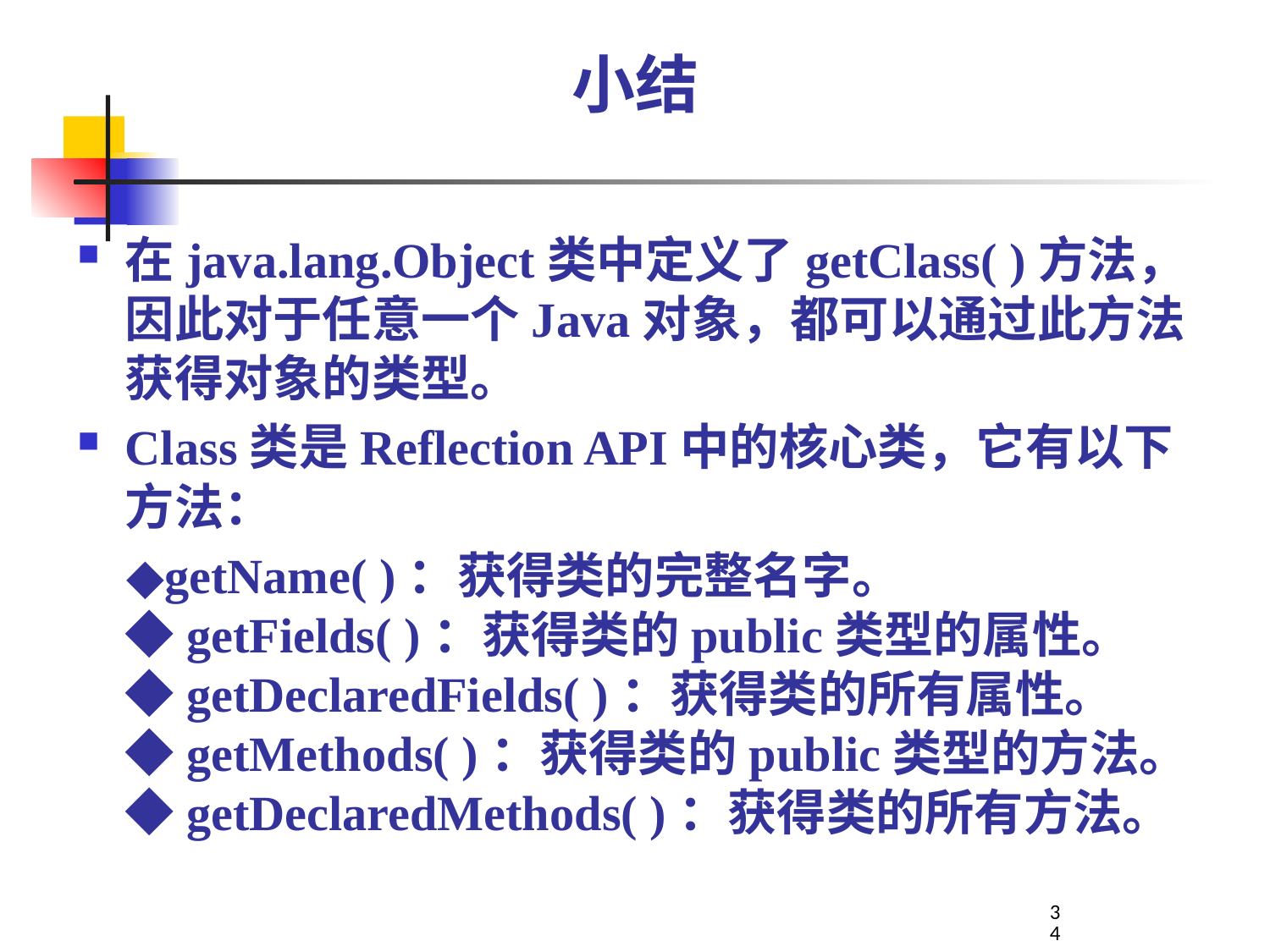

# 小结
在java.lang.Object类中定义了getClass( )方法，因此对于任意一个Java对象，都可以通过此方法获得对象的类型。
Class类是Reflection API中的核心类，它有以下方法：
    ◆getName( )：获得类的完整名字。
◆getFields( )：获得类的public类型的属性。
◆getDeclaredFields( )：获得类的所有属性。
◆getMethods( )：获得类的public类型的方法。
◆getDeclaredMethods( )：获得类的所有方法。
34